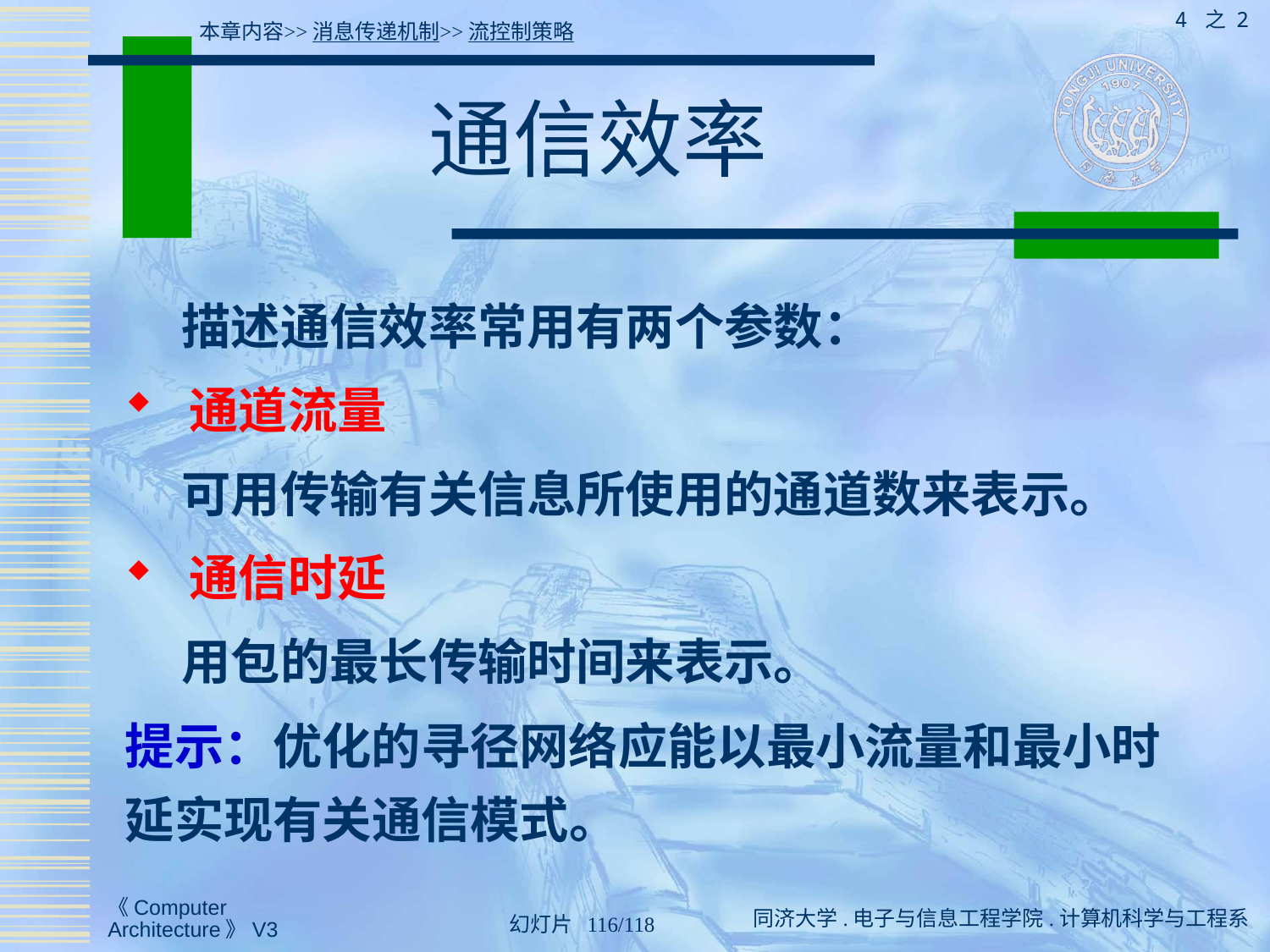

4 之 2
本章内容>>消息传递机制>>流控制策略
# 通信效率
    描述通信效率常用有两个参数：
  通道流量
    可用传输有关信息所使用的通道数来表示。
  通信时延
    用包的最长传输时间来表示。
提示：优化的寻径网络应能以最小流量和最小时延实现有关通信模式。